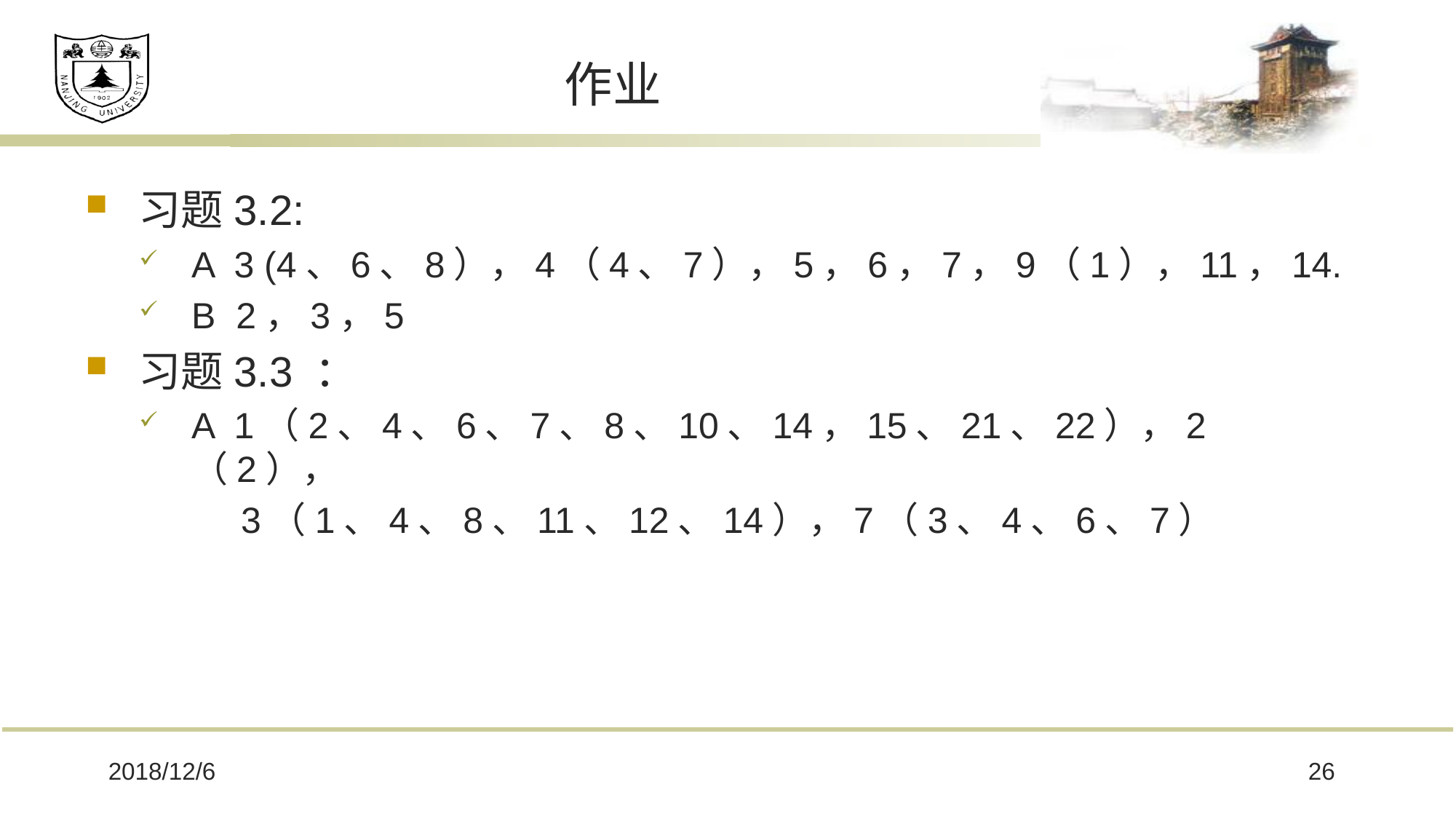

# 作业
习题3.2:
A  3 (4、6、8），4（4、7），5，6，7，9（1），11，14.
B  2，3，5
习题3.3 ：
A  1（2、4、6、7、8、10、14，15、21、22），2（2），
          3（1、4、8、11、12、14），7（3、4、6、7）

2018/12/6
26